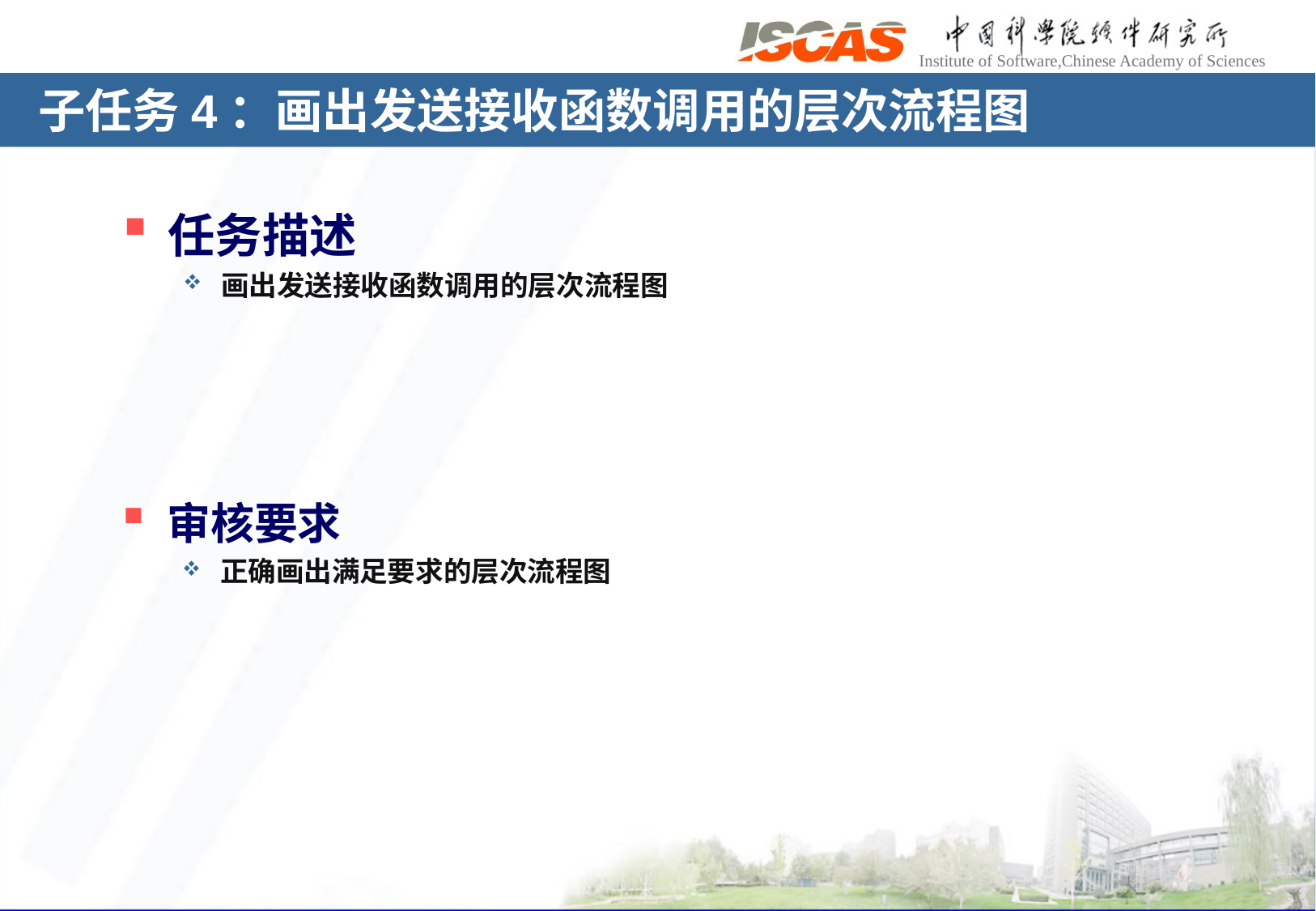

# 子任务4：画出发送接收函数调用的层次流程图
任务描述
画出发送接收函数调用的层次流程图
审核要求
正确画出满足要求的层次流程图